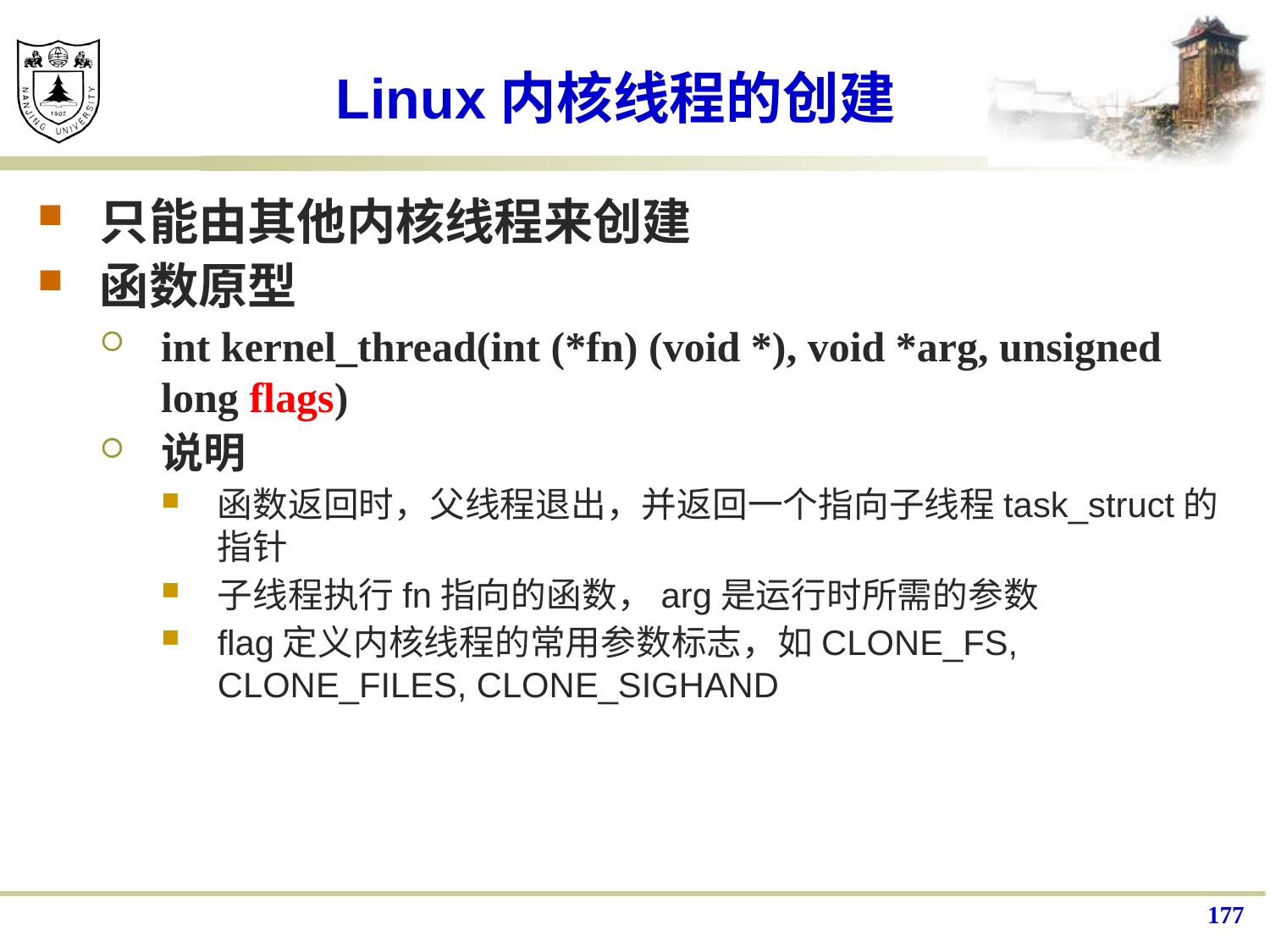

# Linux内核线程的创建
只能由其他内核线程来创建
函数原型
int kernel_thread(int (*fn) (void *), void *arg, unsigned long flags)
说明
函数返回时，父线程退出，并返回一个指向子线程task_struct的指针
子线程执行fn指向的函数，arg是运行时所需的参数
flag定义内核线程的常用参数标志，如CLONE_FS, CLONE_FILES, CLONE_SIGHAND
177